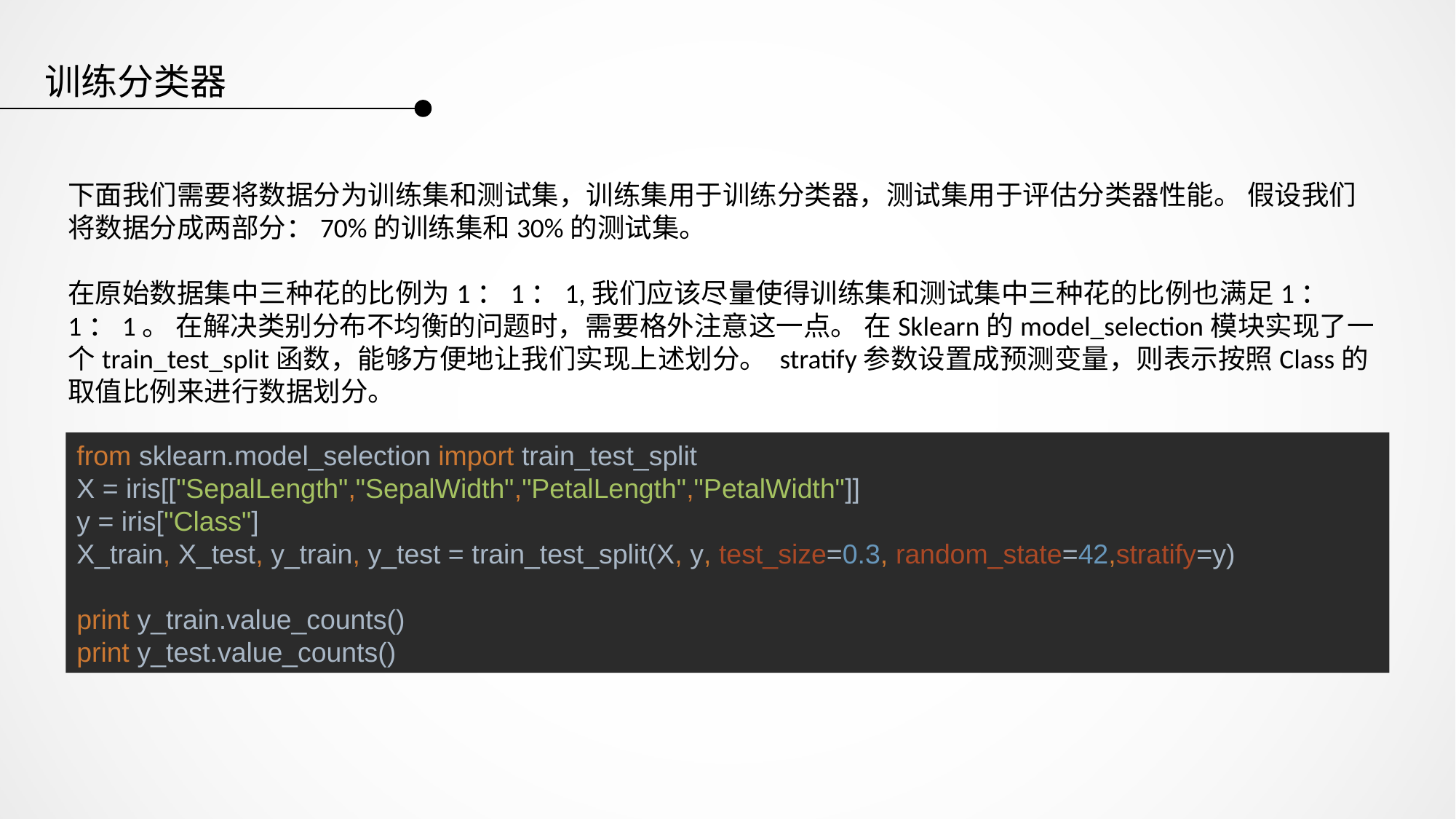

训练分类器

下面我们需要将数据分为训练集和测试集，训练集用于训练分类器，测试集用于评估分类器性能。 假设我们将数据分成两部分：70%的训练集和30%的测试集。

在原始数据集中三种花的比例为1：1：1,我们应该尽量使得训练集和测试集中三种花的比例也满足1：1：1。 在解决类别分布不均衡的问题时，需要格外注意这一点。 在Sklearn的model_selection模块实现了一个train_test_split函数，能够方便地让我们实现上述划分。 stratify参数设置成预测变量，则表示按照Class的取值比例来进行数据划分。
from sklearn.model_selection import train_test_split
X = iris[["SepalLength","SepalWidth","PetalLength","PetalWidth"]]
y = iris["Class"]
X_train, X_test, y_train, y_test = train_test_split(X, y, test_size=0.3, random_state=42,stratify=y)
print y_train.value_counts()
print y_test.value_counts()